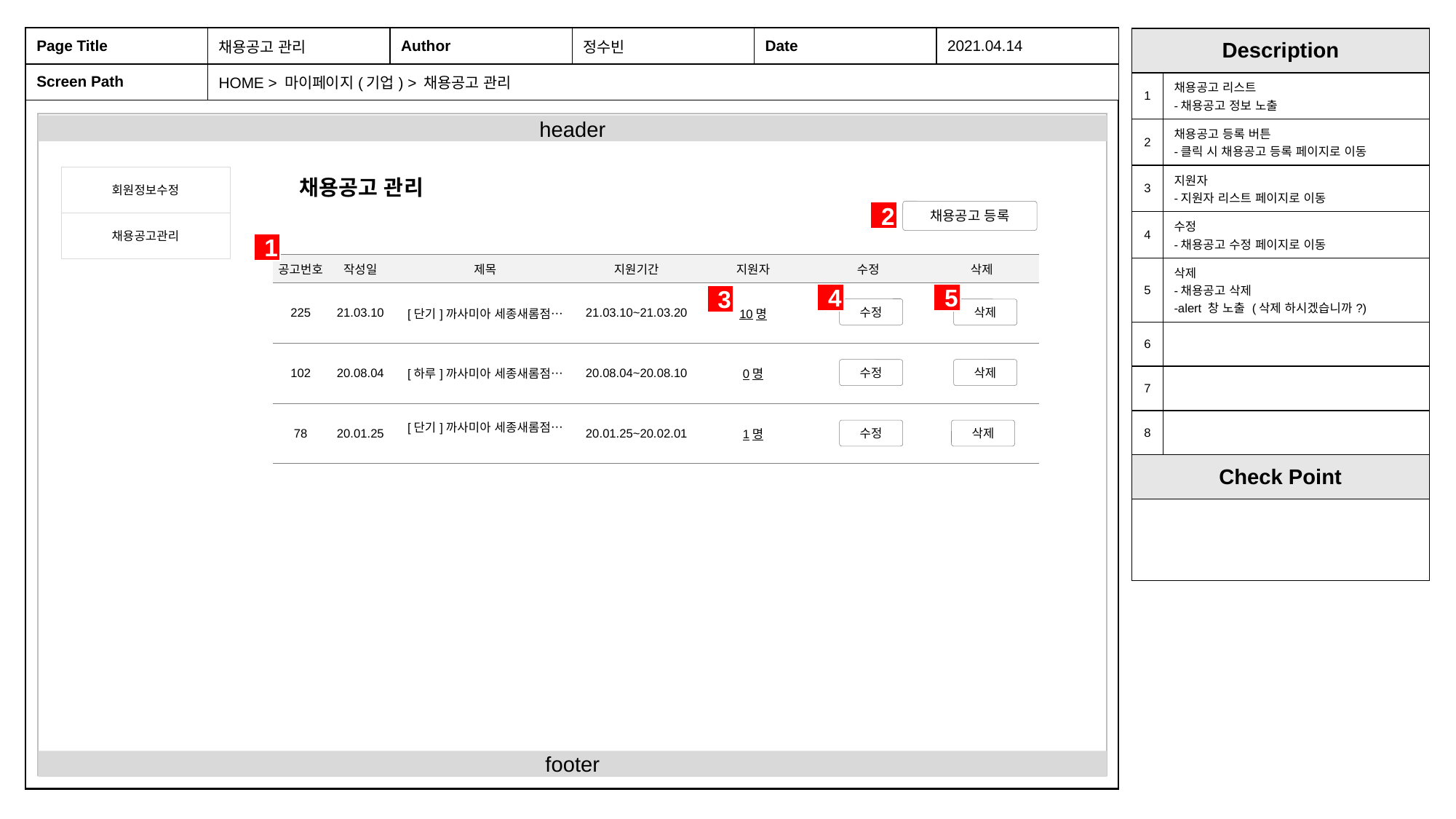

| Page Title | 채용공고 관리 | Author | 정수빈 | Date | 2021.04.14 |
| --- | --- | --- | --- | --- | --- |
| Screen Path | HOME > 마이페이지(기업) > 채용공고 관리 |  |  |  |  |
| Description |  |
| --- | --- |
| 1 | 채용공고 리스트 -채용공고 정보 노출 |
| 2 | 채용공고 등록 버튼 -클릭 시 채용공고 등록 페이지로 이동 |
| 3 | 지원자 -지원자 리스트 페이지로 이동 |
| 4 | 수정 -채용공고 수정 페이지로 이동 |
| 5 | 삭제 -채용공고 삭제 -alert 창 노출 (삭제 하시겠습니까?) |
| 6 |  |
| 7 |  |
| 8 |  |
| Check Point |  |
|  |  |

header
회원정보수정
채용공고관리
채용공고 관리
채용공고 등록
2
1
| 공고번호 | 작성일 | 제목 | 지원기간 | 지원자 | 수정 | 삭제 |
| --- | --- | --- | --- | --- | --- | --- |
| 225 | 21.03.10 | [단기]까사미아 세종새롬점… | 21.03.10~21.03.20 | 10명 |  |  |
| 102 | 20.08.04 | [하루]까사미아 세종새롬점… | 20.08.04~20.08.10 | 0명 |  |  |
| 78 | 20.01.25 | [단기]까사미아 세종새롬점… | 20.01.25~20.02.01 | 1명 |  |  |
5
4
3
수정
삭제
수정
삭제
수정
삭제
footer